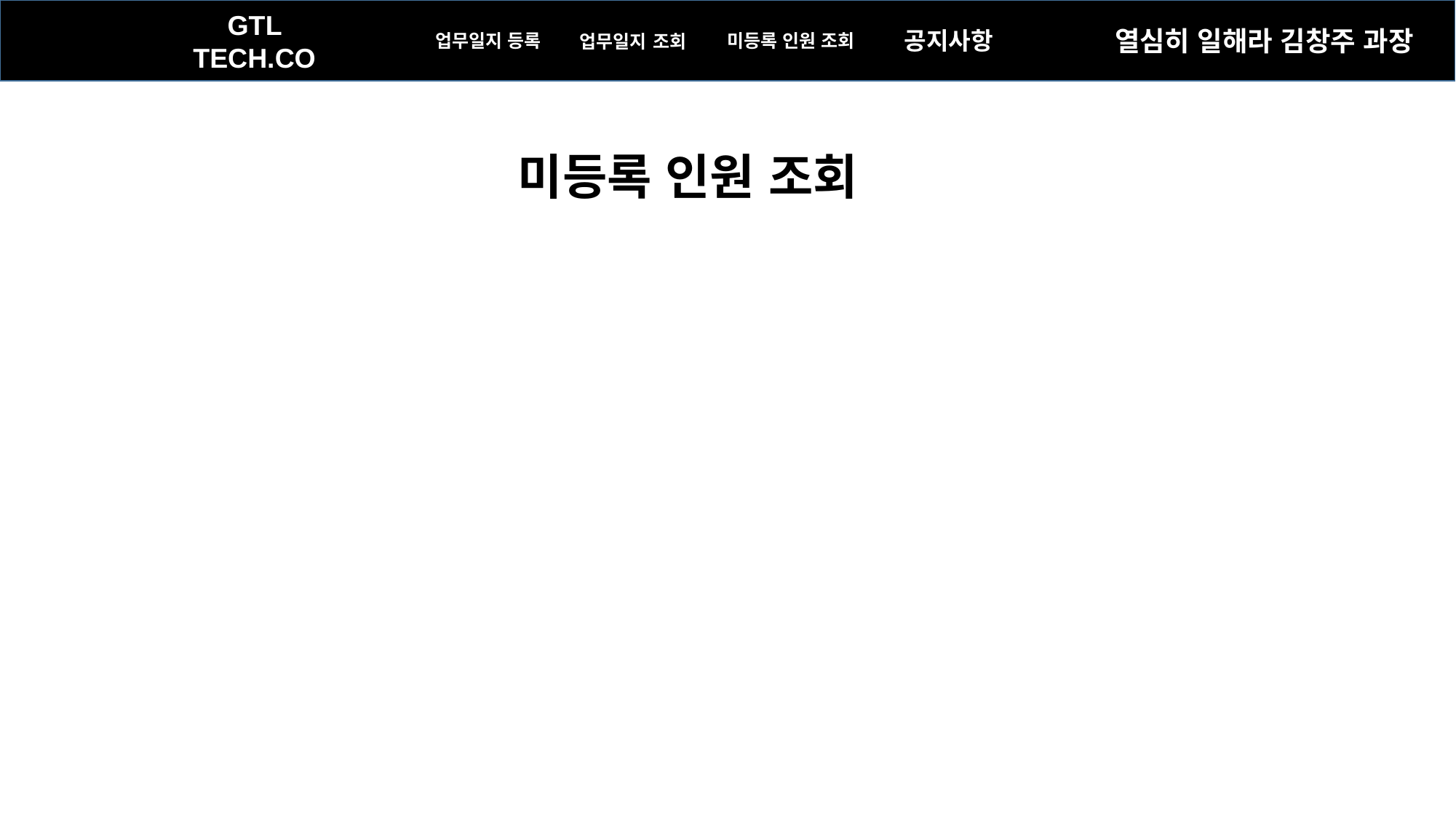

GTL TECH.CO
업무일지 조회
열심히 일해라 김창주 과장
업무일지 등록
미등록 인원 조회
공지사항
미등록 인원 조회